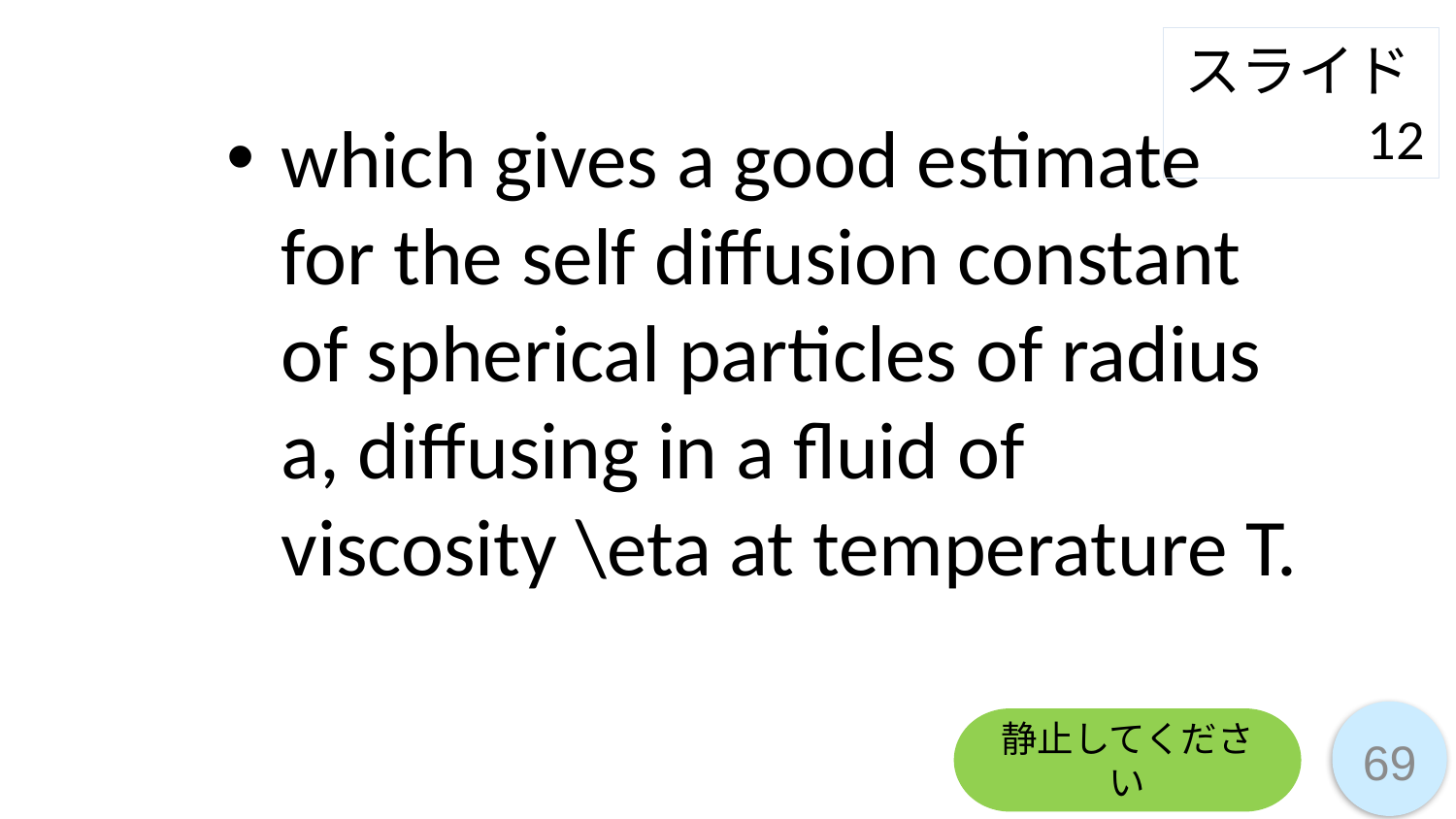

スライド12
which gives a good estimate for the self diffusion constant of spherical particles of radius a, diffusing in a fluid of viscosity \eta at temperature T.
静止してください
69